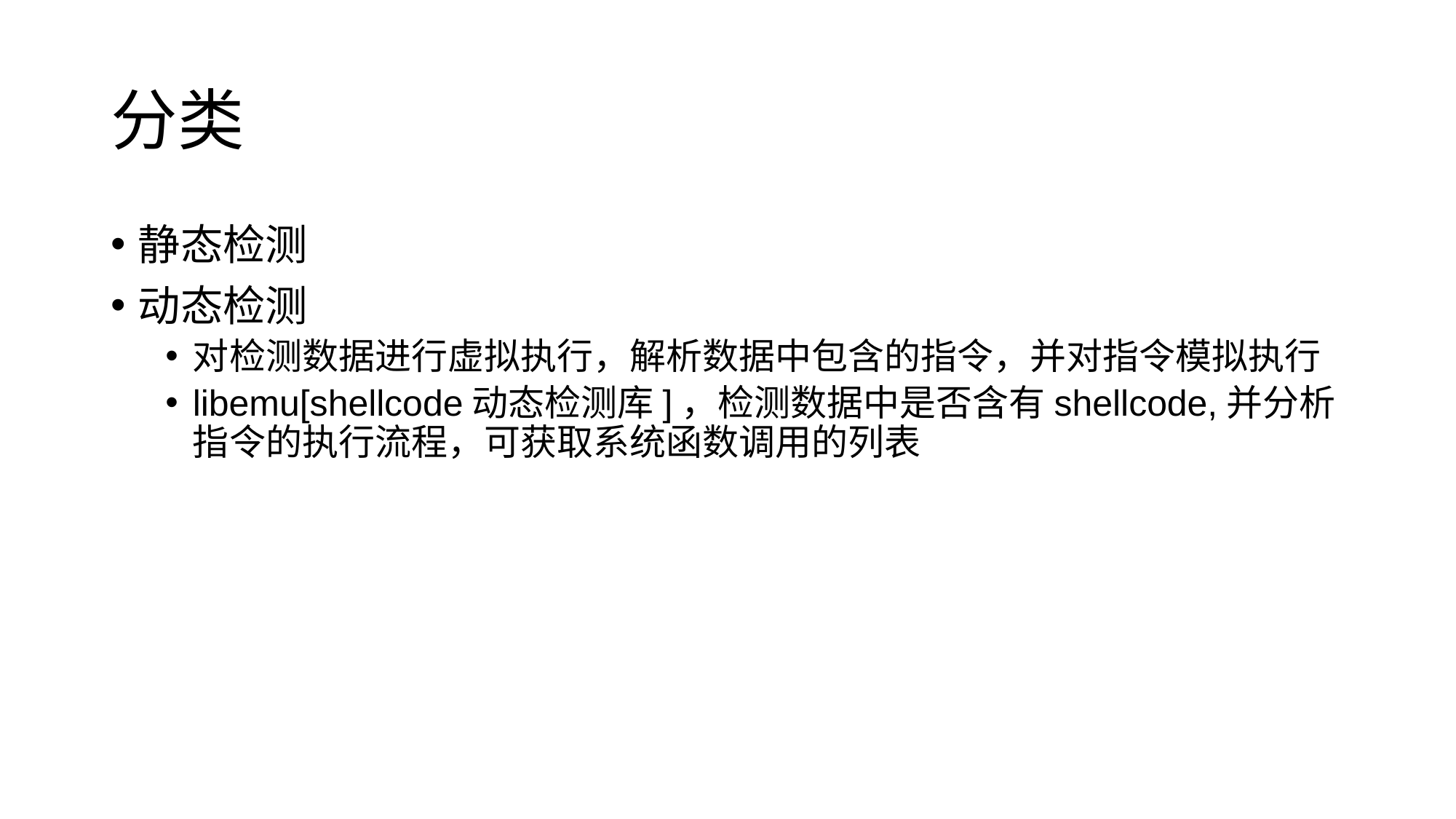

# 分类
静态检测
动态检测
对检测数据进行虚拟执行，解析数据中包含的指令，并对指令模拟执行
libemu[shellcode动态检测库]，检测数据中是否含有shellcode,并分析指令的执行流程，可获取系统函数调用的列表